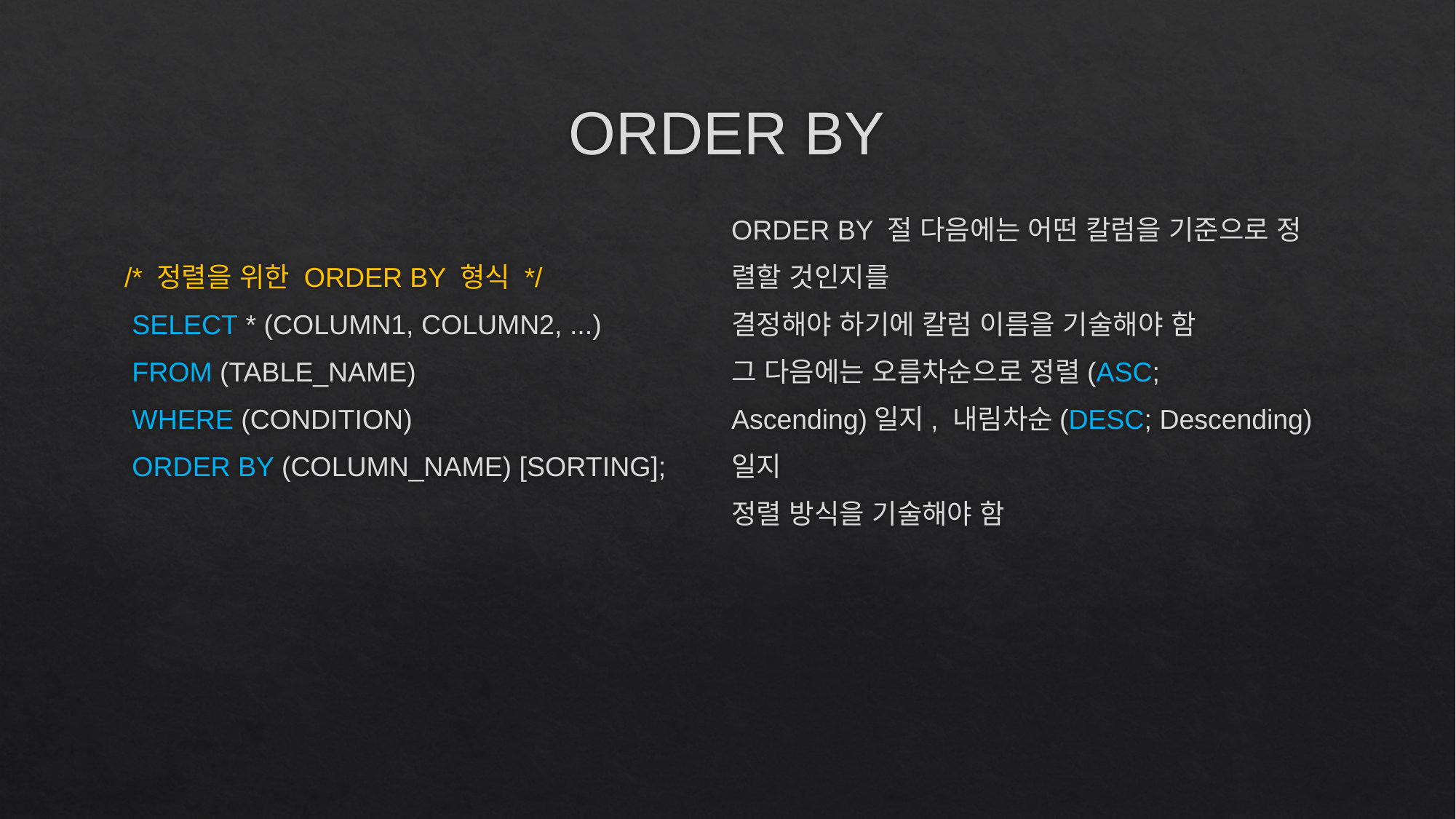

# ORDER BY

/* 정렬을 위한 ORDER BY 형식 */
 SELECT * (COLUMN1, COLUMN2, ...)
 FROM (TABLE_NAME)
 WHERE (CONDITION)
 ORDER BY (COLUMN_NAME) [SORTING];

ORDER BY 절 다음에는 어떤 칼럼을 기준으로 정
렬할 것인지를
결정해야 하기에 칼럼 이름을 기술해야 함
그 다음에는 오름차순으로 정렬(ASC;
Ascending)일지, 내림차순(DESC; Descending)
일지
정렬 방식을 기술해야 함